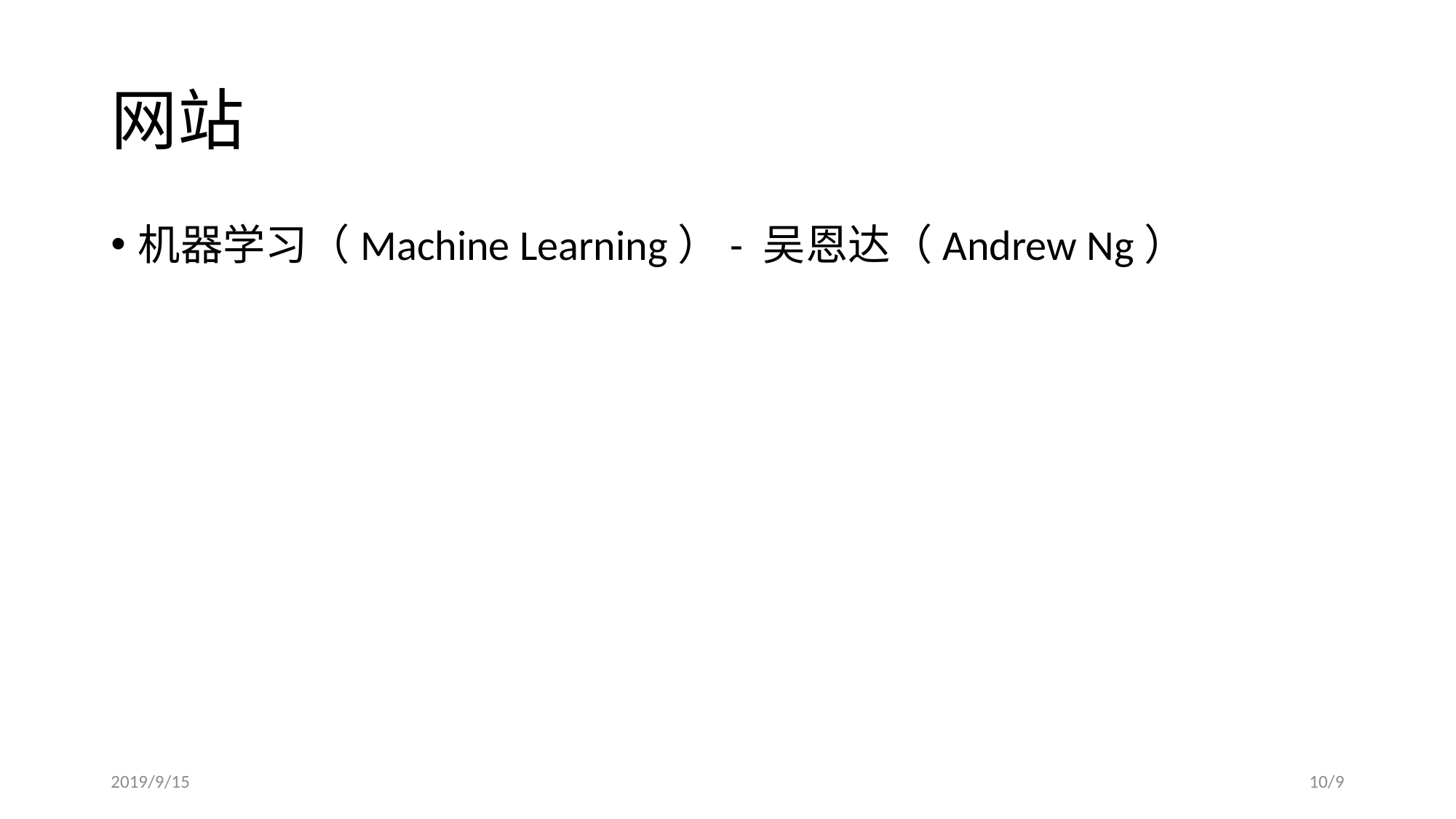

# 网站
机器学习（Machine Learning）- 吴恩达（Andrew Ng）

2019/9/15

10/9